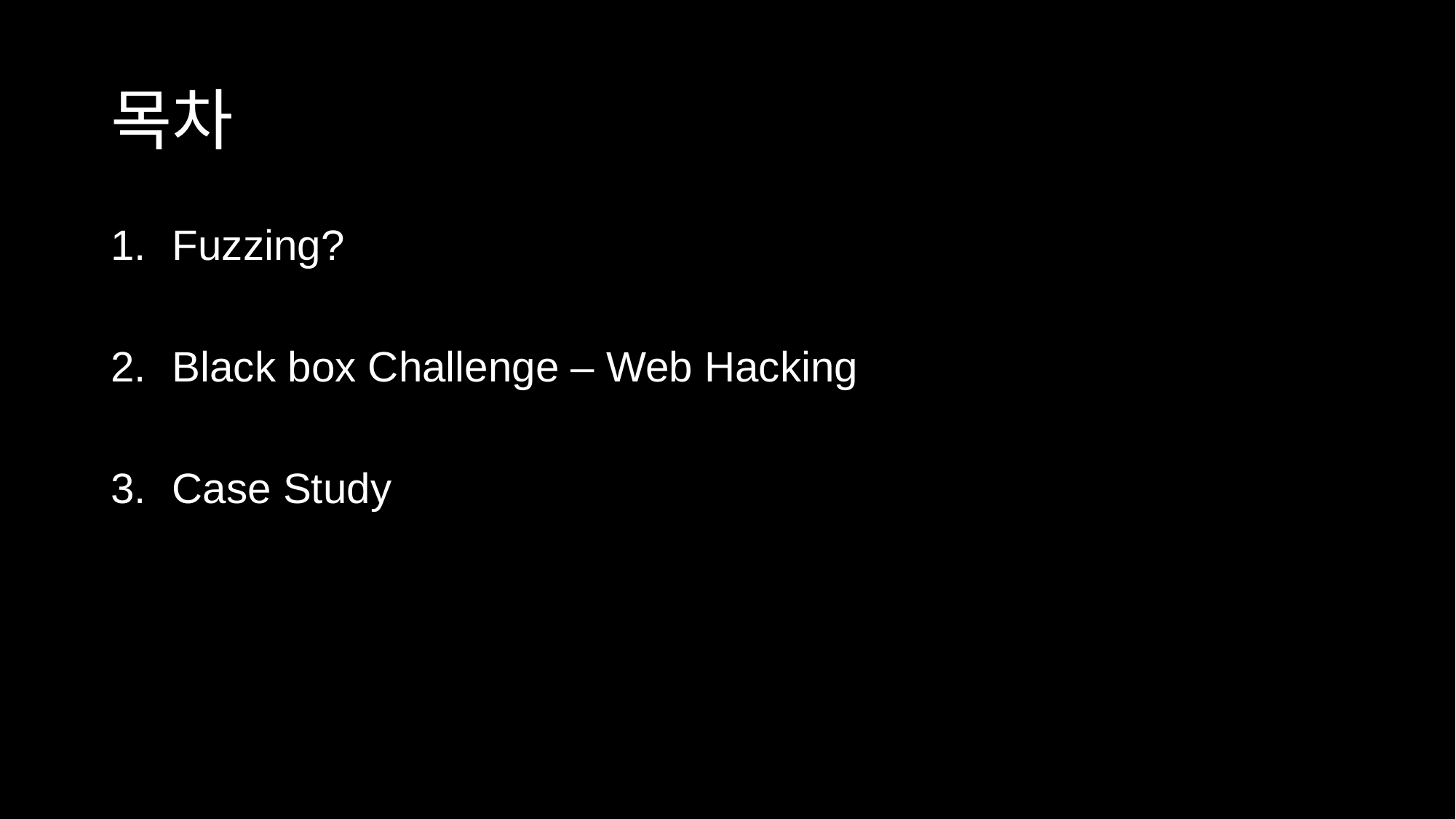

# 목차
Fuzzing?

Black box Challenge – Web Hacking

Case Study